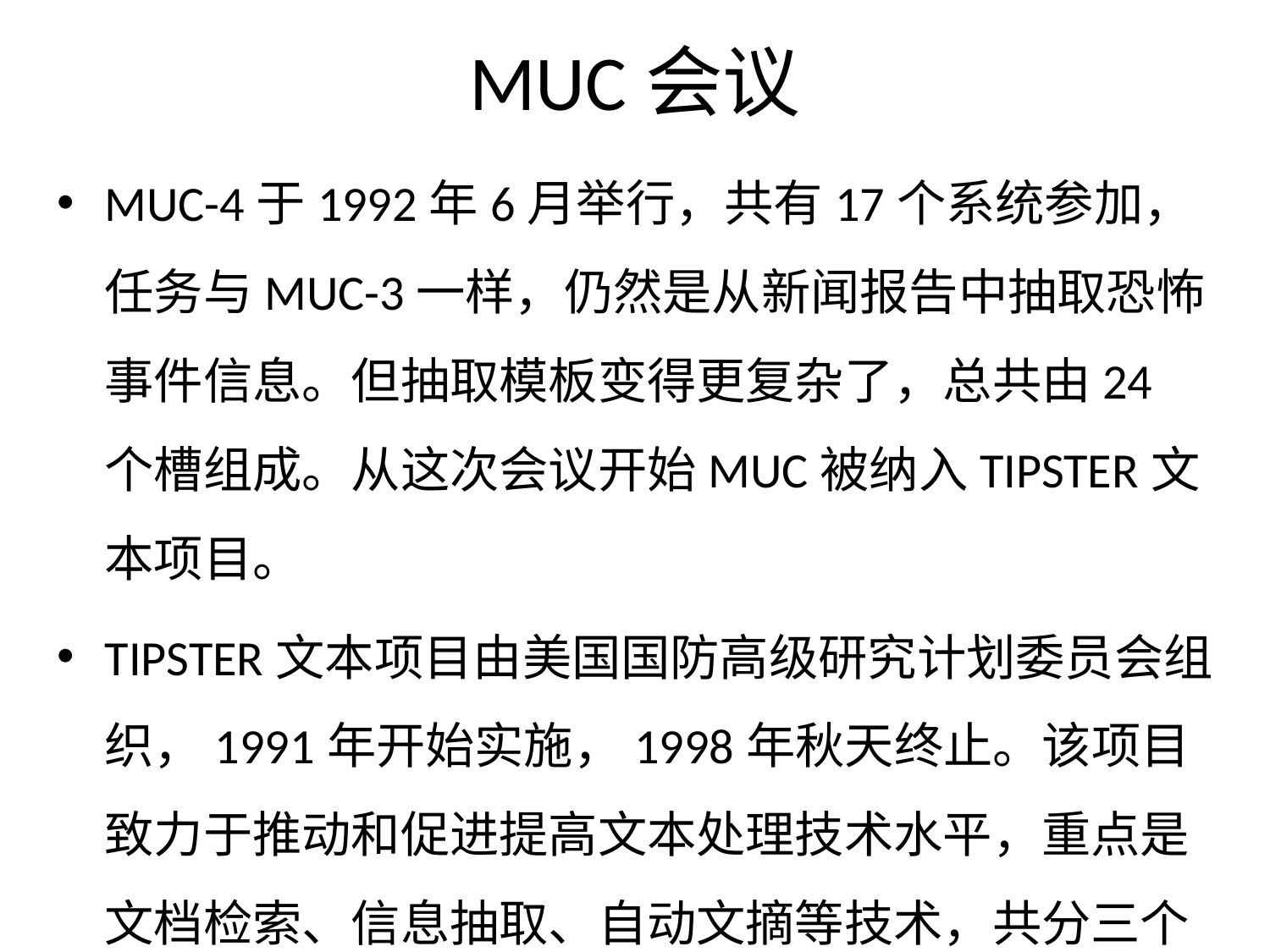

# MUC会议
MUC-4于1992年6月举行，共有17个系统参加，任务与MUC-3一样，仍然是从新闻报告中抽取恐怖事件信息。但抽取模板变得更复杂了，总共由24个槽组成。从这次会议开始MUC被纳入TIPSTER文本项目。
TIPSTER文本项目由美国国防高级研究计划委员会组织，1991年开始实施，1998年秋天终止。该项目致力于推动和促进提高文本处理技术水平，重点是文档检索、信息抽取、自动文摘等技术，共分三个阶段实施。